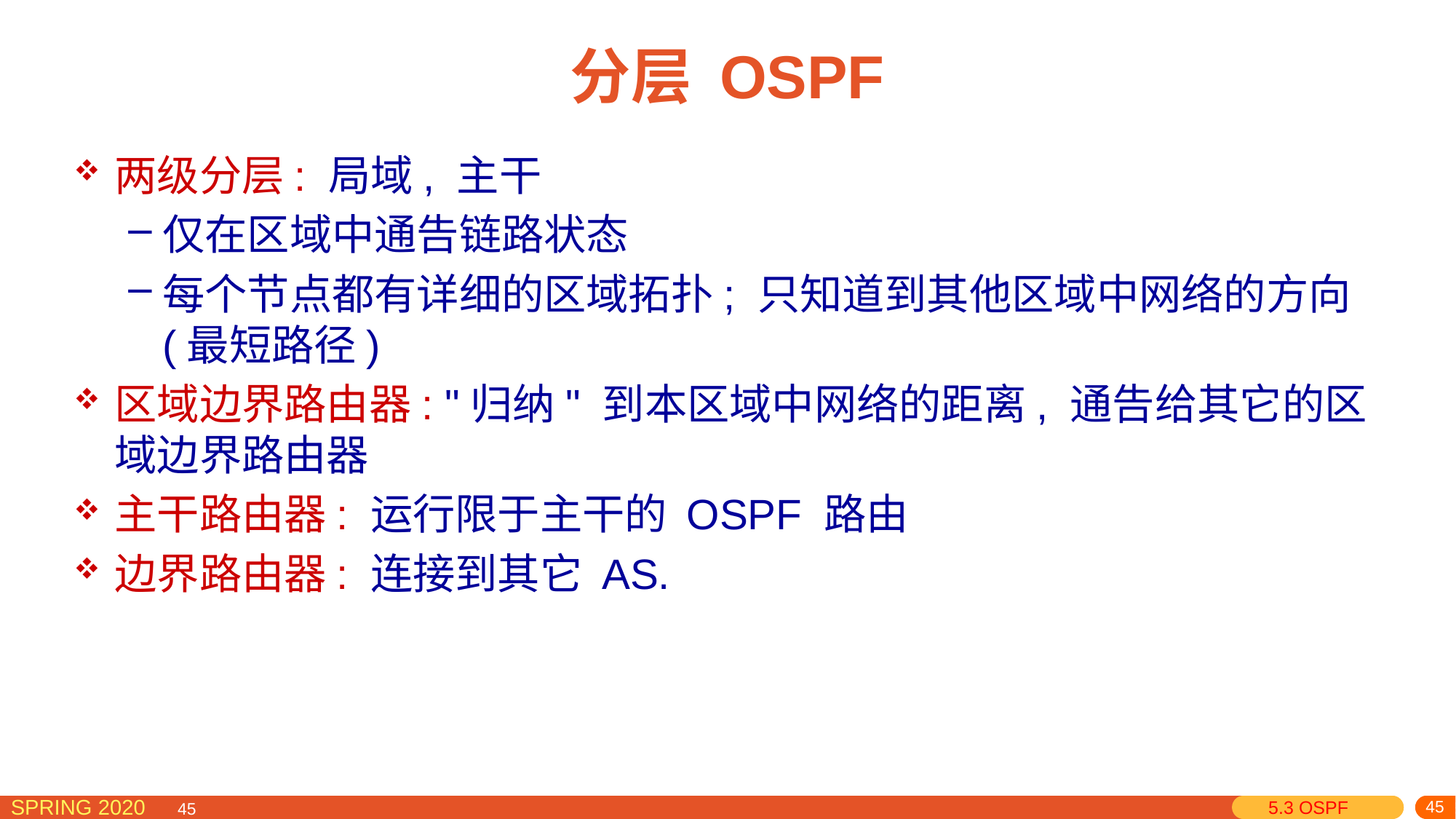

# 分层 OSPF
两级分层: 局域, 主干
仅在区域中通告链路状态
每个节点都有详细的区域拓扑; 只知道到其他区域中网络的方向 (最短路径)
区域边界路由器: "归纳" 到本区域中网络的距离, 通告给其它的区域边界路由器
主干路由器: 运行限于主干的 OSPF 路由
边界路由器: 连接到其它 AS.

5.3 OSPF